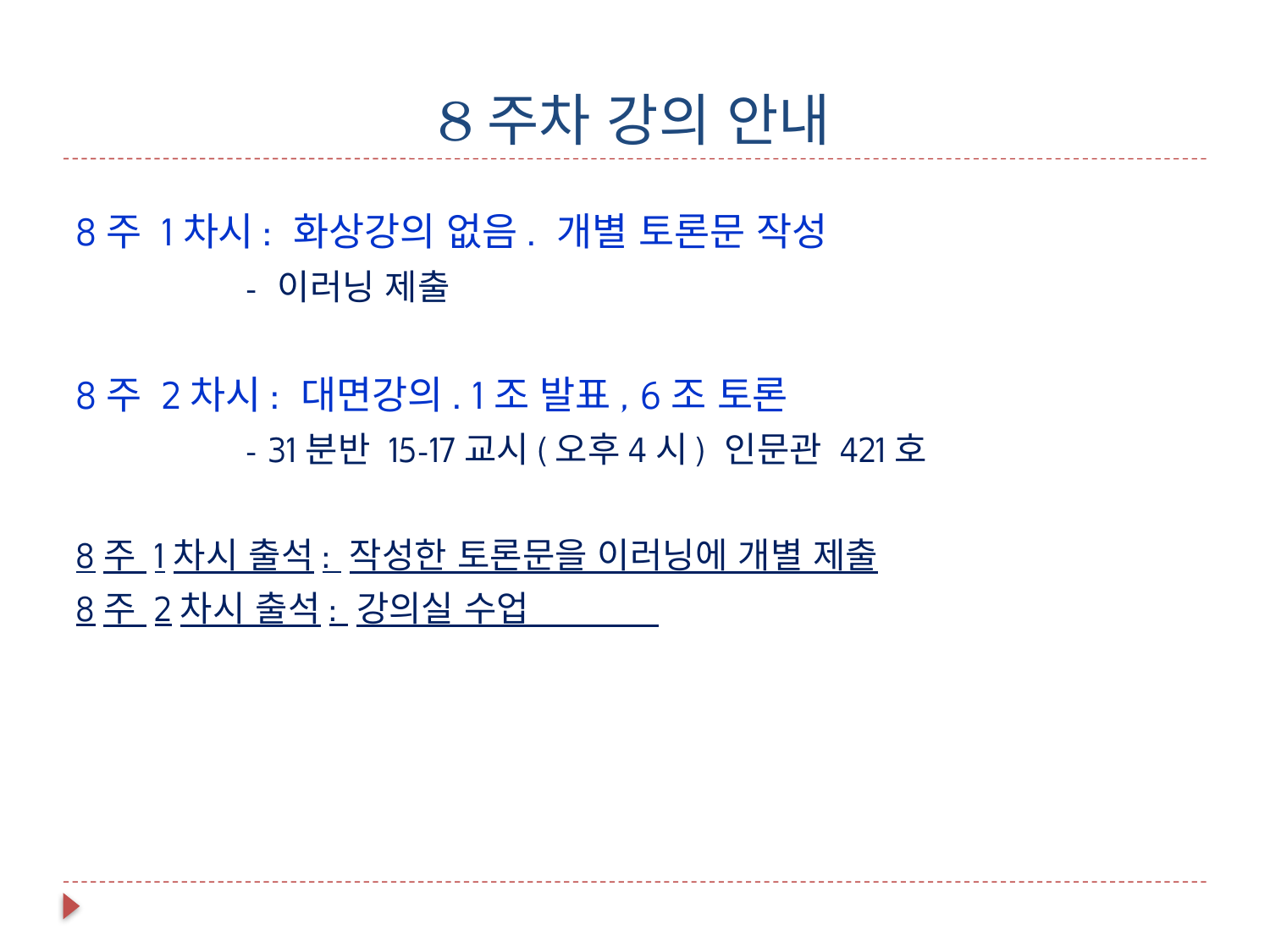

# 8주차 강의 안내

8주 1차시: 화상강의 없음. 개별 토론문 작성
                - 이러닝 제출

8주 2차시: 대면강의. 1조 발표, 6조 토론
                - 31분반 15-17교시(오후4시) 인문관 421호

8주 1차시 출석: 작성한 토론문을 이러닝에 개별 제출
8주 2차시 출석: 강의실 수업